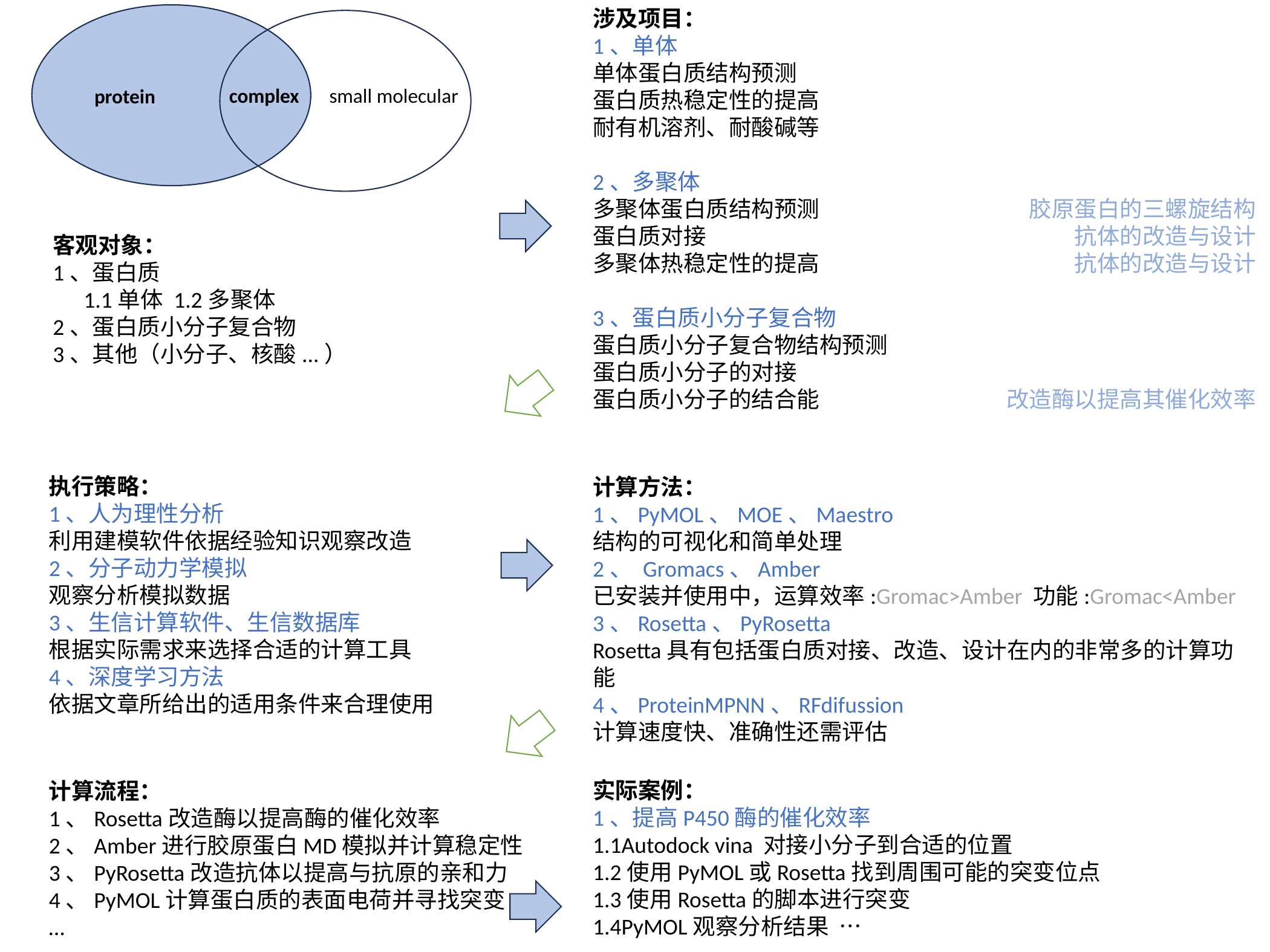

胶原蛋白的三螺旋结构
抗体的改造与设计
抗体的改造与设计

改造酶以提高其催化效率

涉及项目：
1、单体
单体蛋白质结构预测
蛋白质热稳定性的提高
耐有机溶剂、耐酸碱等

2、多聚体
多聚体蛋白质结构预测
蛋白质对接
多聚体热稳定性的提高

3、蛋白质小分子复合物
蛋白质小分子复合物结构预测
蛋白质小分子的对接
蛋白质小分子的结合能

small molecular
complex
protein
客观对象：
1、蛋白质
      1.1单体 1.2多聚体
2、蛋白质小分子复合物
3、其他（小分子、核酸...）

执行策略：
1、人为理性分析
利用建模软件依据经验知识观察改造
2、分子动力学模拟
观察分析模拟数据
3、生信计算软件、生信数据库
根据实际需求来选择合适的计算工具
4、深度学习方法
依据文章所给出的适用条件来合理使用
计算方法：
1、PyMOL、MOE、Maestro
结构的可视化和简单处理
2、 Gromacs、Amber
已安装并使用中，运算效率:Gromac>Amber 功能:Gromac<Amber
3、Rosetta、PyRosetta
Rosetta具有包括蛋白质对接、改造、设计在内的非常多的计算功能
4、ProteinMPNN、RFdifussion
计算速度快、准确性还需评估

实际案例：
1、提高P450酶的催化效率
1.1Autodock vina 对接小分子到合适的位置
1.2使用PyMOL或Rosetta找到周围可能的突变位点
1.3使用Rosetta的脚本进行突变
1.4PyMOL观察分析结果  …
计算流程：
1、Rosetta改造酶以提高酶的催化效率
2、Amber进行胶原蛋白MD模拟并计算稳定性
3、PyRosetta改造抗体以提高与抗原的亲和力
4、PyMOL计算蛋白质的表面电荷并寻找突变
…